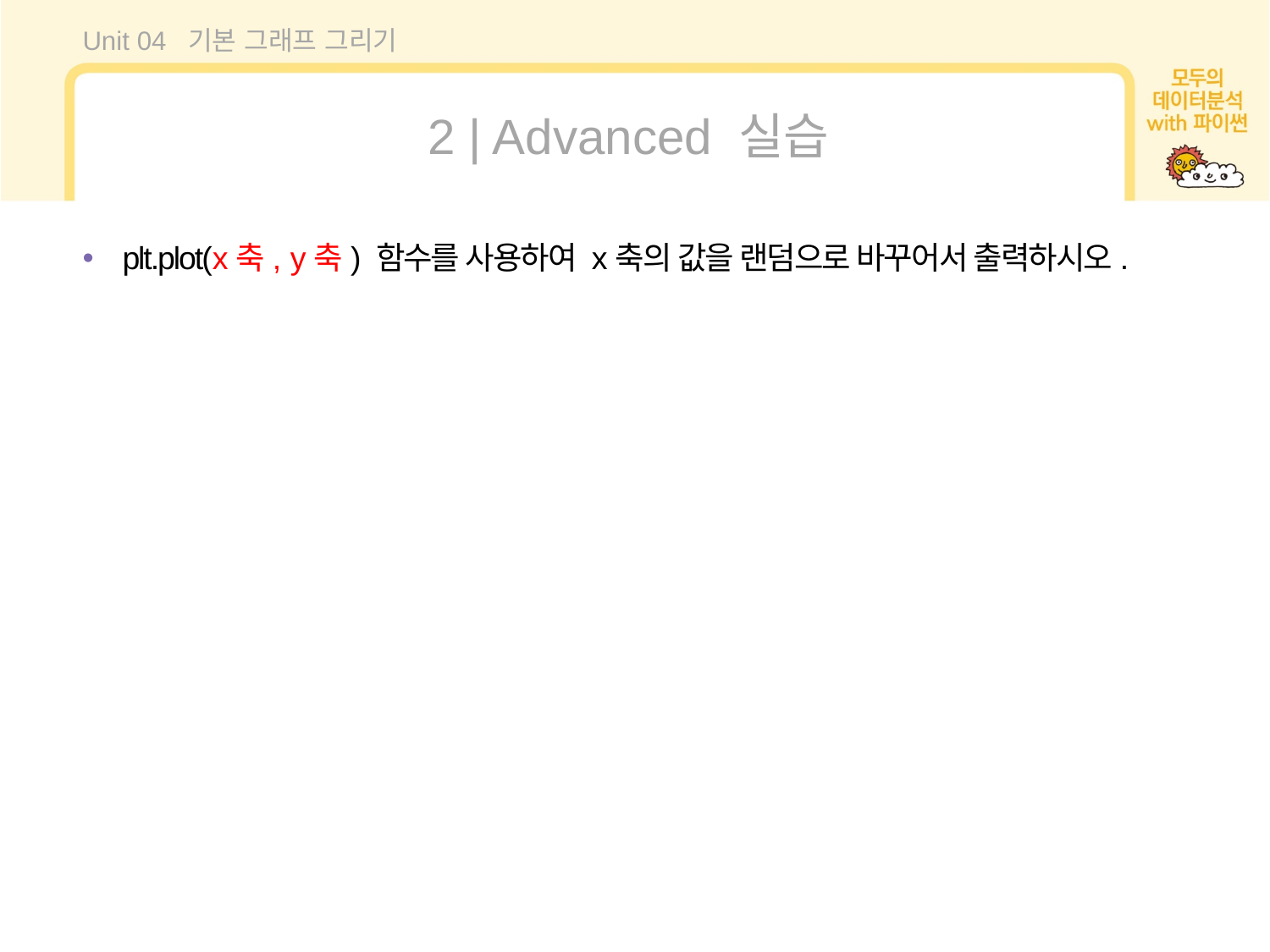

Unit 04  기본 그래프 그리기
2 | Advanced 실습
plt.plot(x축, y축) 함수를 사용하여 x축의 값을 랜덤으로 바꾸어서 출력하시오.